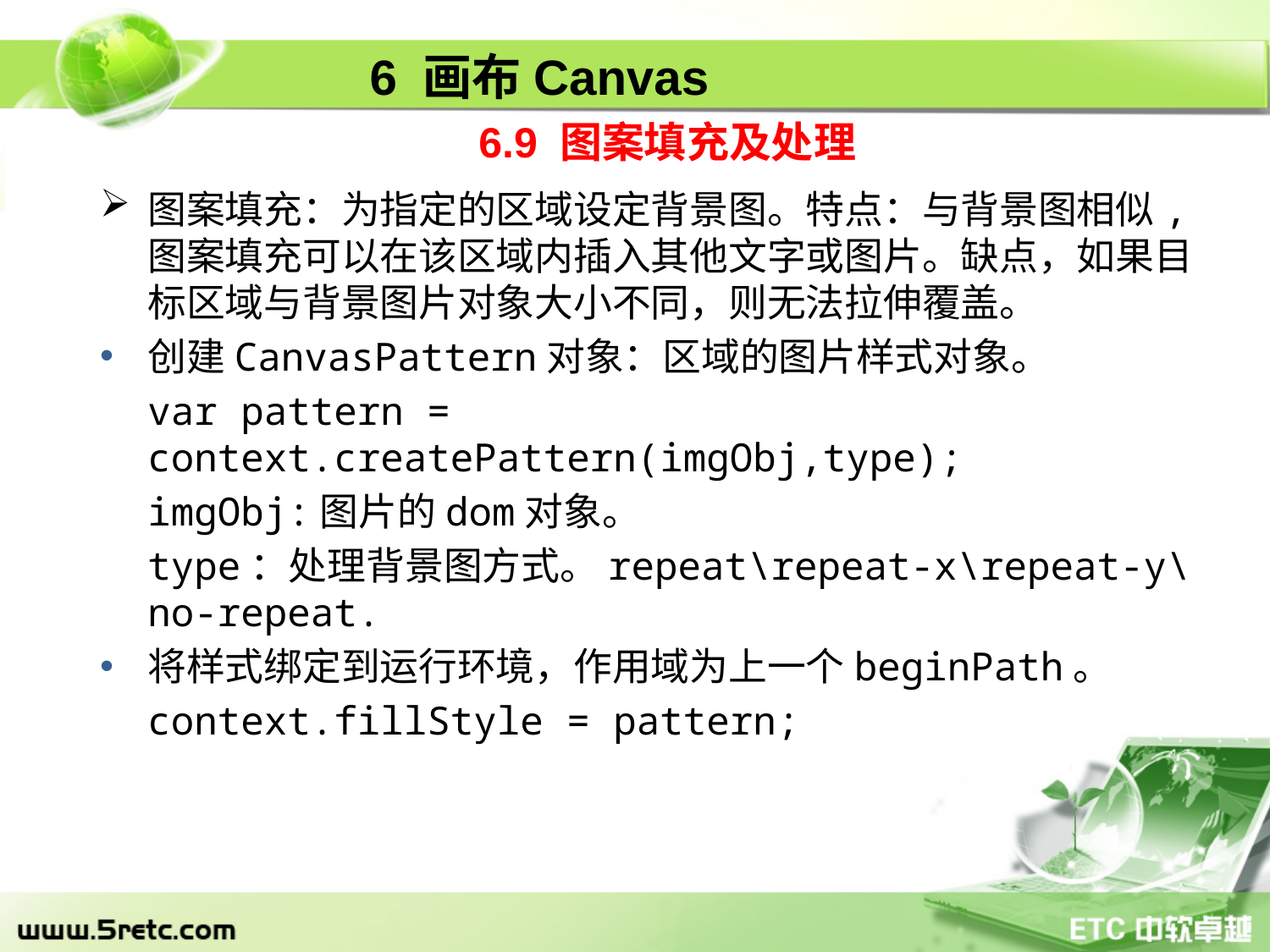

6 画布Canvas

6.9 图案填充及处理
图案填充：为指定的区域设定背景图。特点：与背景图相似,图案填充可以在该区域内插入其他文字或图片。缺点，如果目标区域与背景图片对象大小不同，则无法拉伸覆盖。
创建CanvasPattern对象：区域的图片样式对象。
	var pattern = context.createPattern(imgObj,type);
	imgObj:图片的dom对象。
	type：处理背景图方式。repeat\repeat-x\repeat-y\no-repeat.
将样式绑定到运行环境，作用域为上一个beginPath。
	context.fillStyle = pattern;